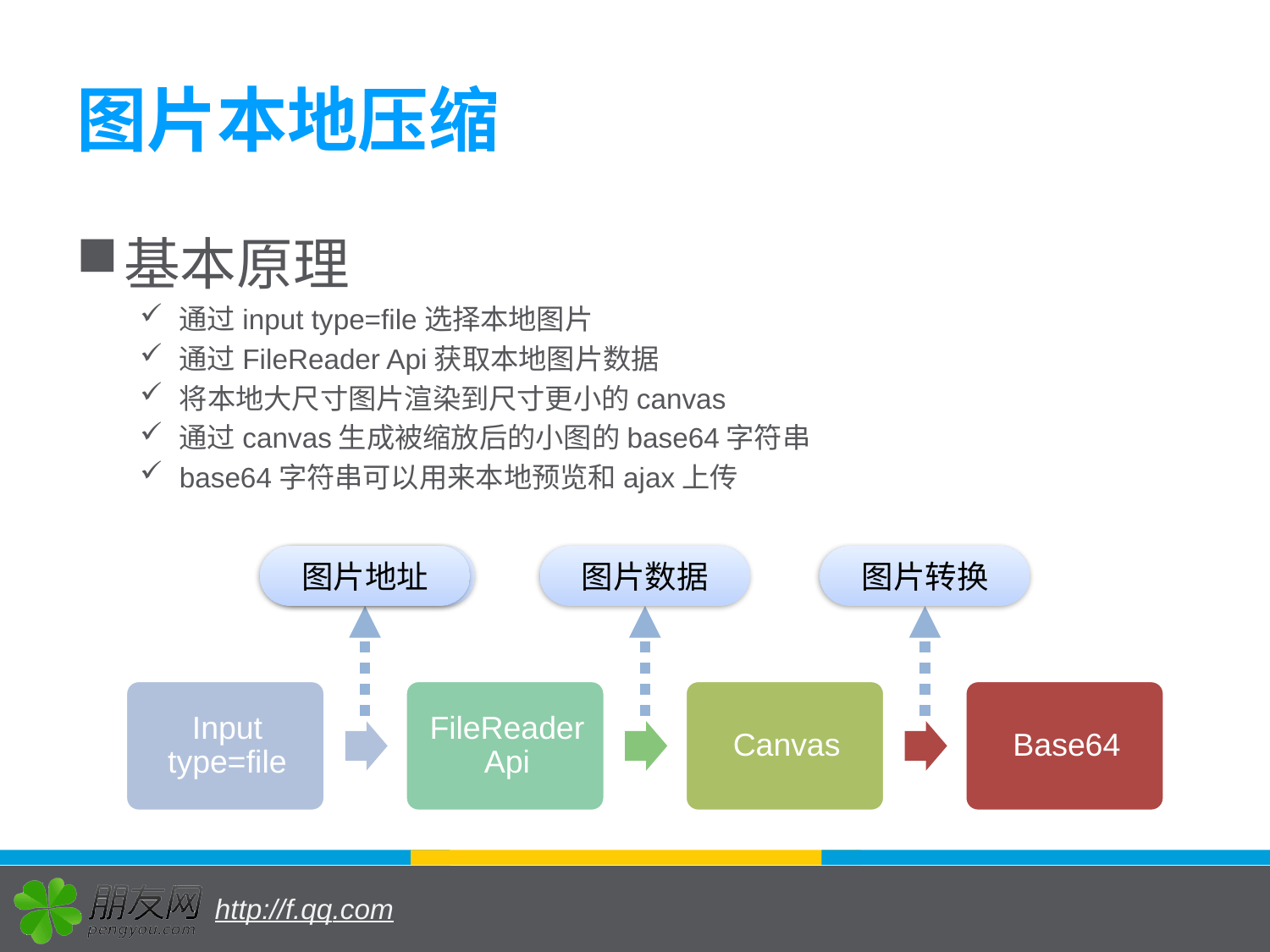

# 图片本地压缩
基本原理
通过input type=file选择本地图片
通过FileReader Api获取本地图片数据
将本地大尺寸图片渲染到尺寸更小的canvas
通过canvas生成被缩放后的小图的base64字符串
base64字符串可以用来本地预览和ajax上传
图片地址
图片地址
图片数据
图片转换
Input type=file

FileReader Api

Canvas

Base64